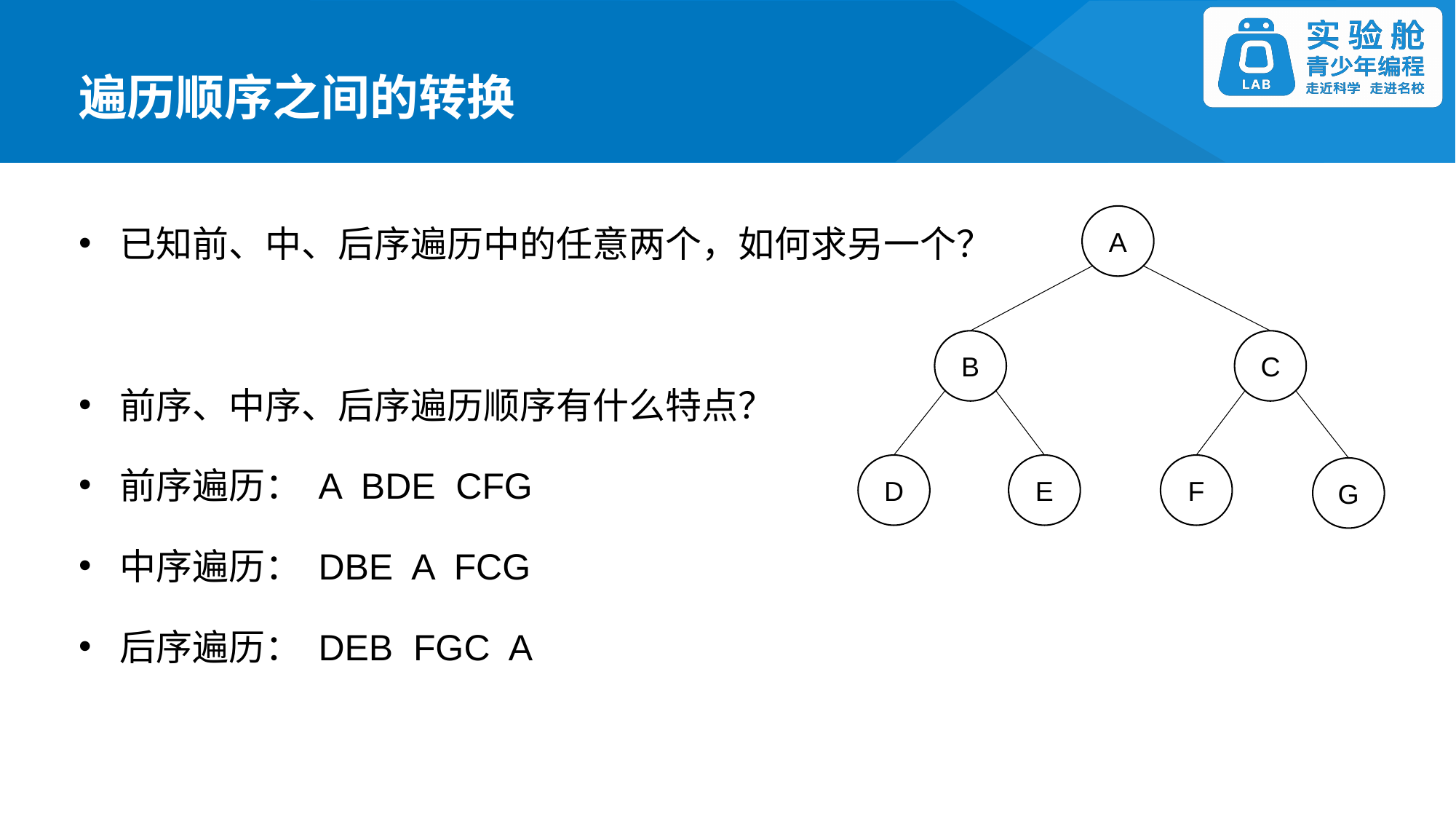

遍历顺序之间的转换
已知前、中、后序遍历中的任意两个，如何求另一个？

前序、中序、后序遍历顺序有什么特点？
前序遍历： A  BDE  CFG
中序遍历： DBE  A  FCG
后序遍历： DEB  FGC  A
A
B
C
F
D
E
G